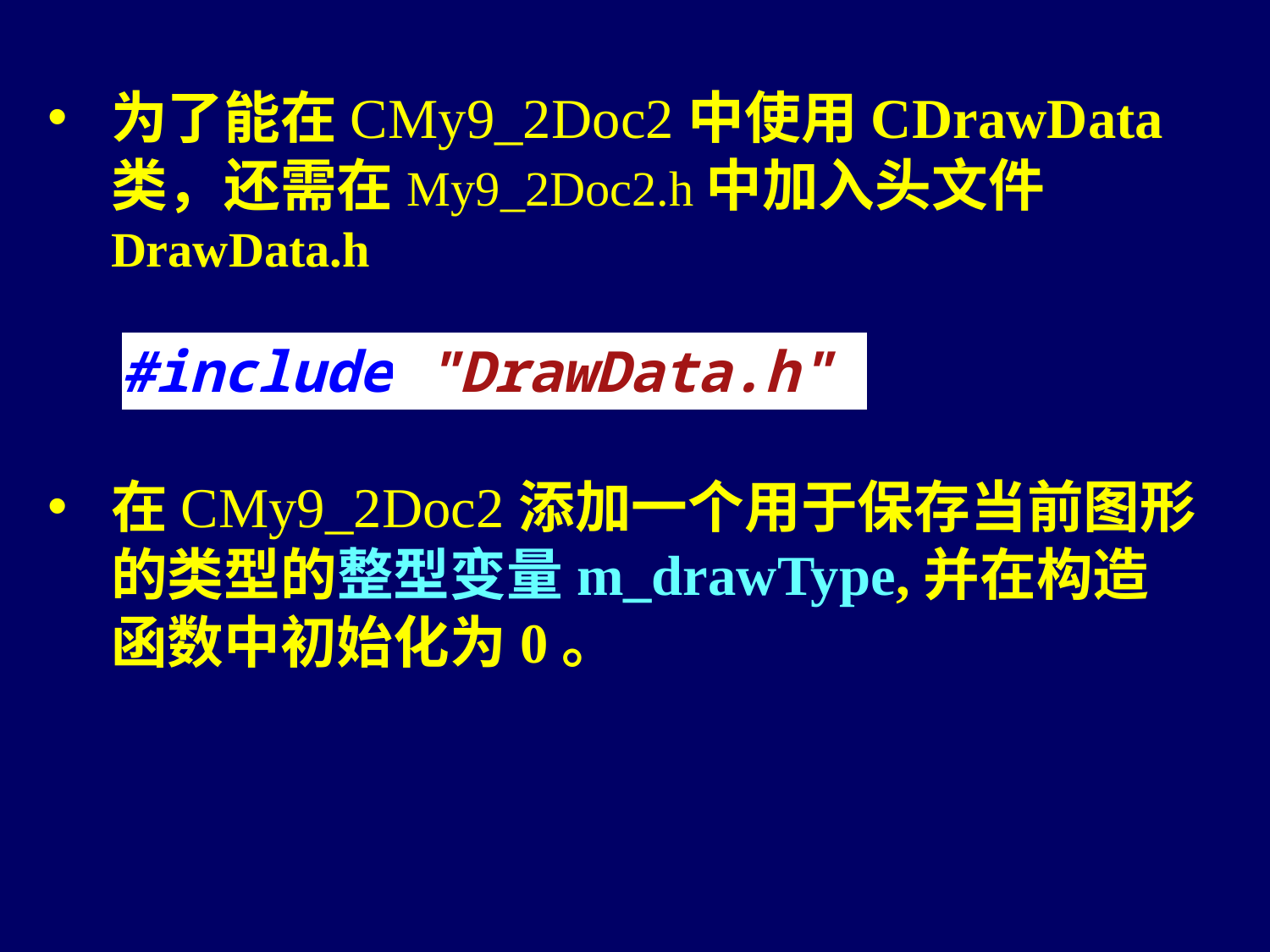

为了能在CMy9_2Doc2中使用CDrawData类，还需在My9_2Doc2.h中加入头文件DrawData.h

#include "DrawData.h"

在CMy9_2Doc2添加一个用于保存当前图形的类型的整型变量m_drawType,并在构造函数中初始化为0。